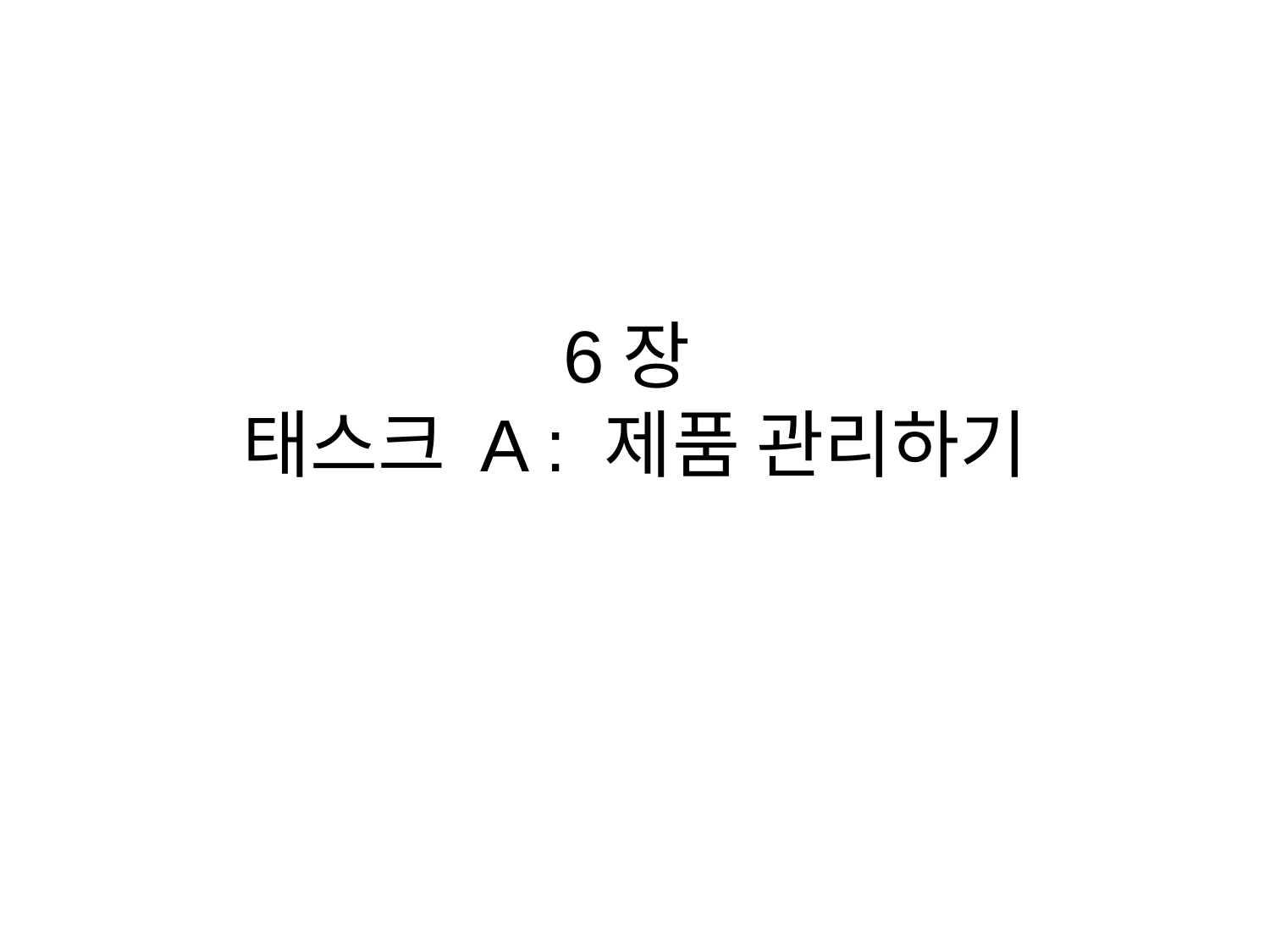

# 6장 태스크 A : 제품 관리하기